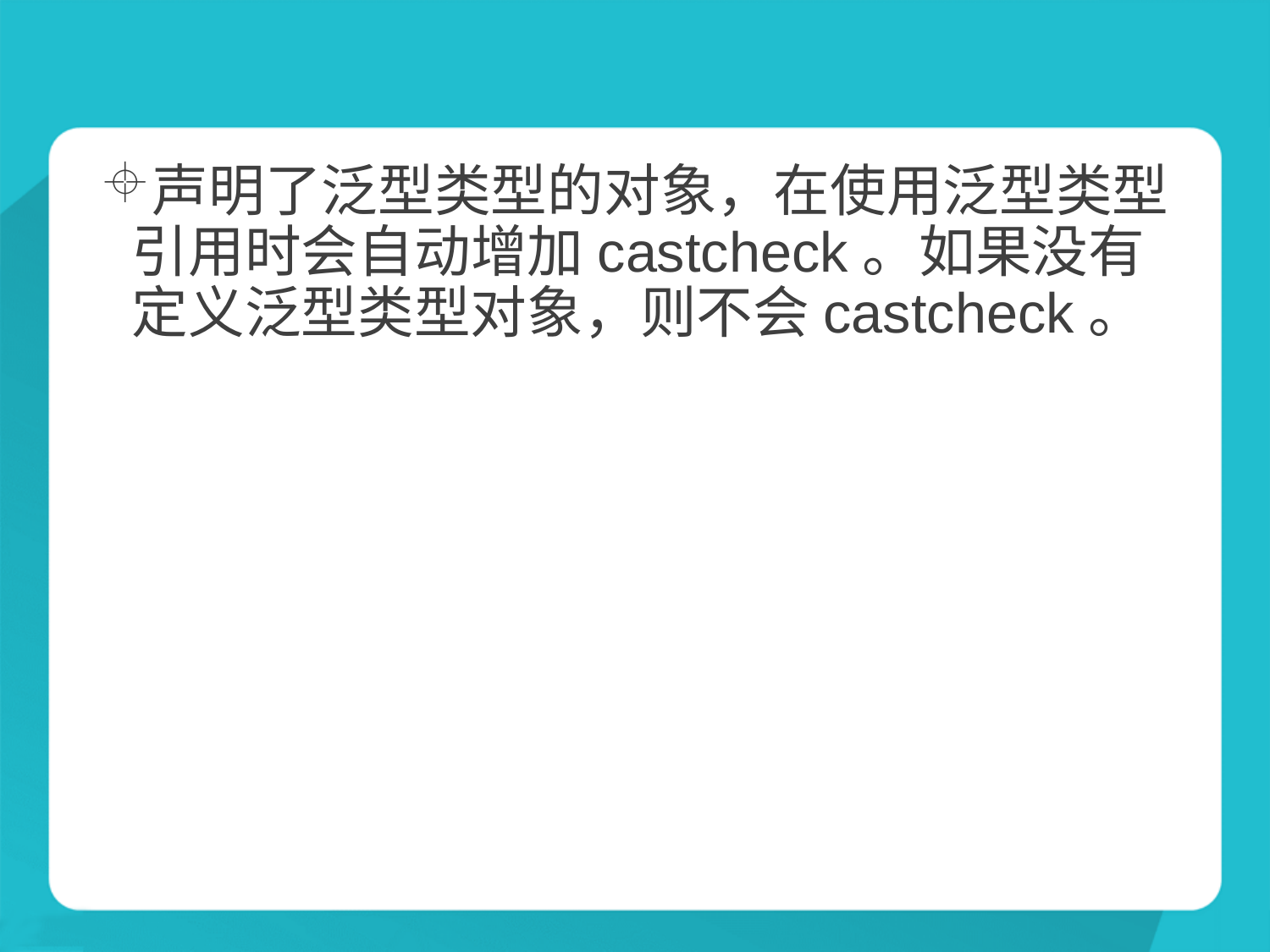

#
声明了泛型类型的对象，在使用泛型类型引用时会自动增加castcheck。如果没有定义泛型类型对象，则不会castcheck。